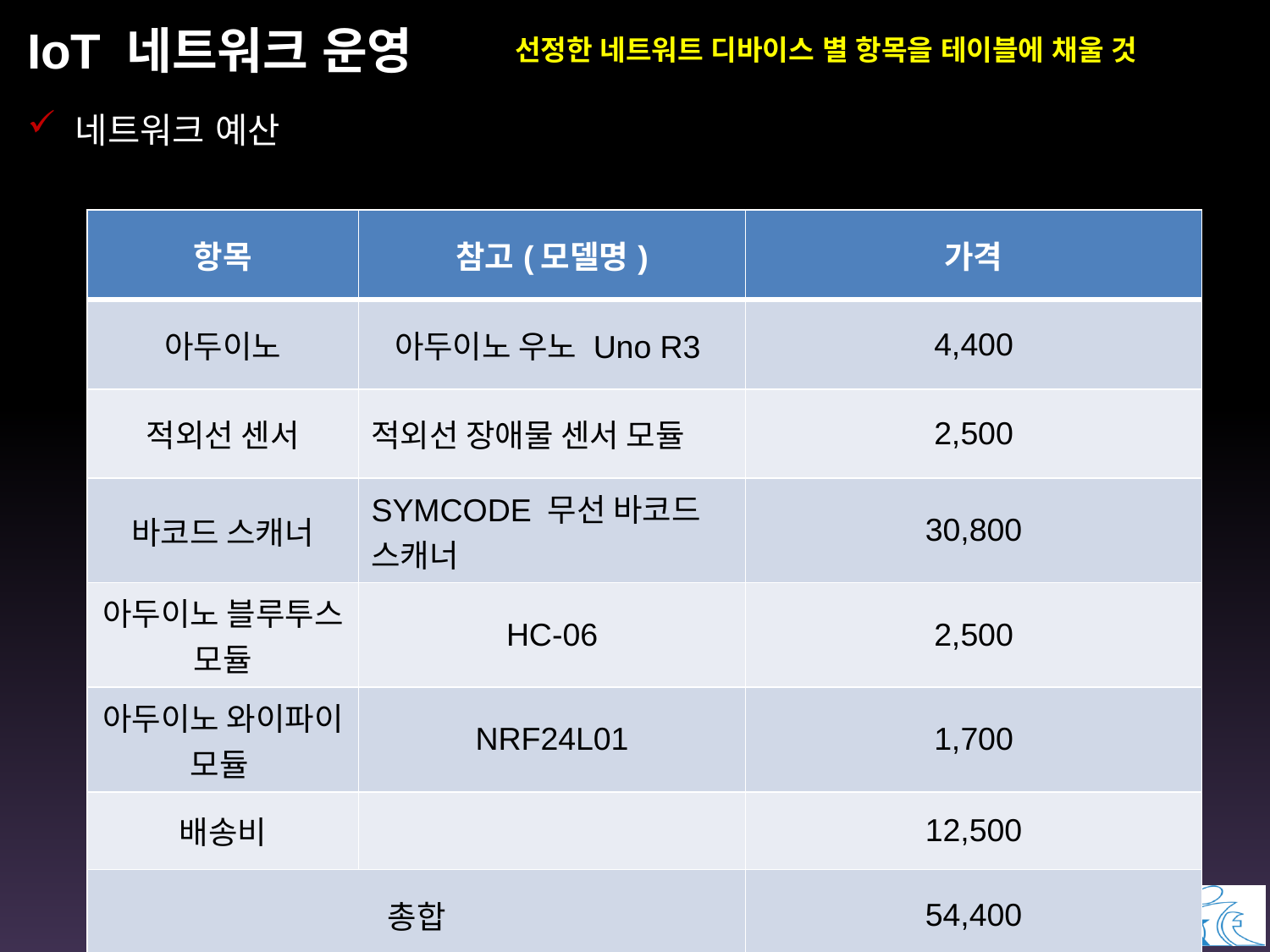

# IoT 네트워크 운영
선정한 네트워트 디바이스 별 항목을 테이블에 채울 것
네트워크 예산
| 항목 | 참고(모델명) | 가격 |
| --- | --- | --- |
| 아두이노 | 아두이노 우노 Uno R3 | 4,400 |
| 적외선 센서 | 적외선 장애물 센서 모듈 | 2,500 |
| 바코드 스캐너 | SYMCODE 무선 바코드 스캐너 | 30,800 |
| 아두이노 블루투스 모듈 | HC-06 | 2,500 |
| 아두이노 와이파이 모듈 | NRF24L01 | 1,700 |
| 배송비 |  | 12,500 |
| 총합 |  | 54,400 |
7